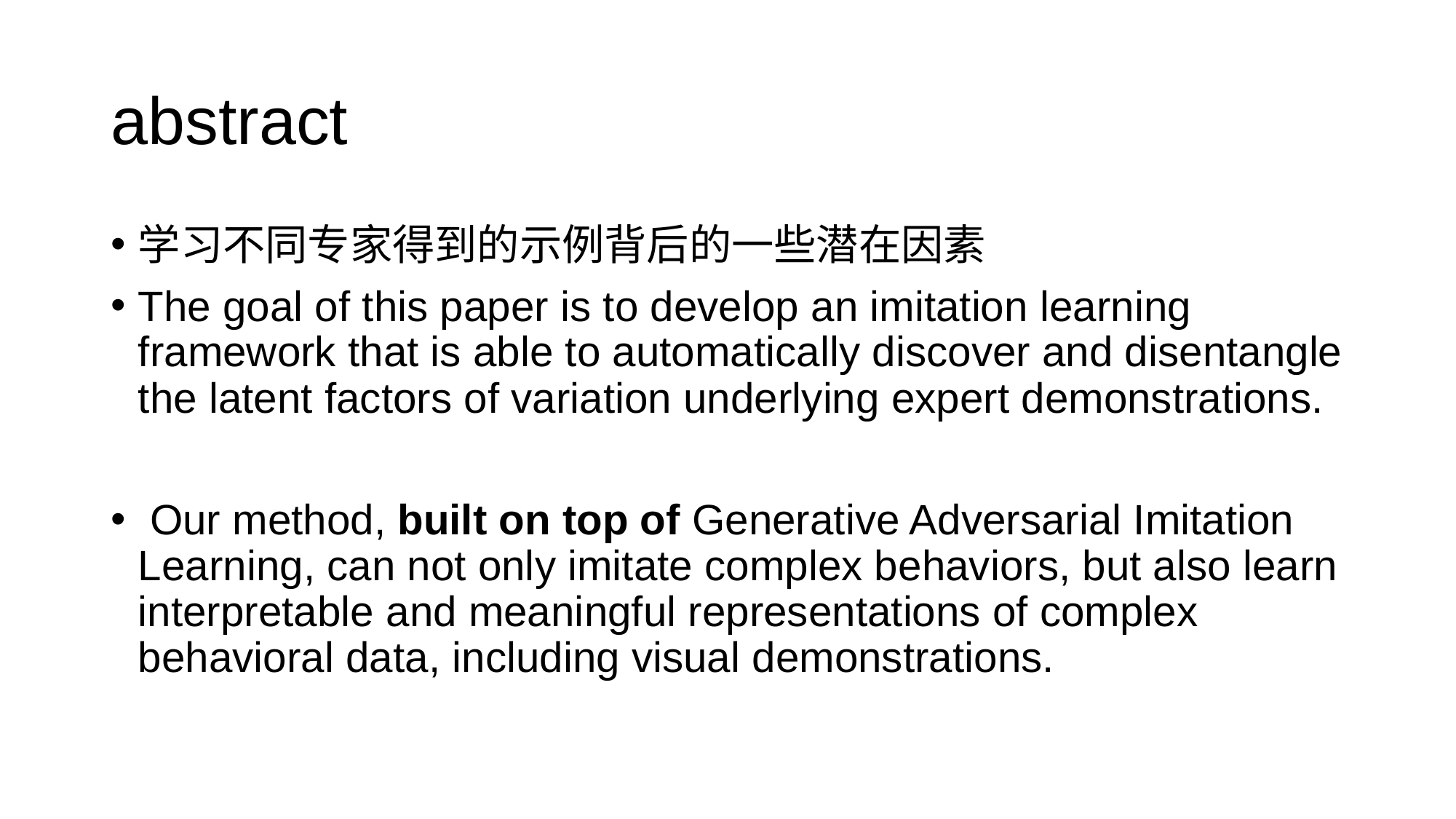

# abstract
学习不同专家得到的示例背后的一些潜在因素
The goal of this paper is to develop an imitation learning framework that is able to automatically discover and disentangle the latent factors of variation underlying expert demonstrations.

 Our method, built on top of Generative Adversarial Imitation Learning, can not only imitate complex behaviors, but also learn interpretable and meaningful representations of complex behavioral data, including visual demonstrations.